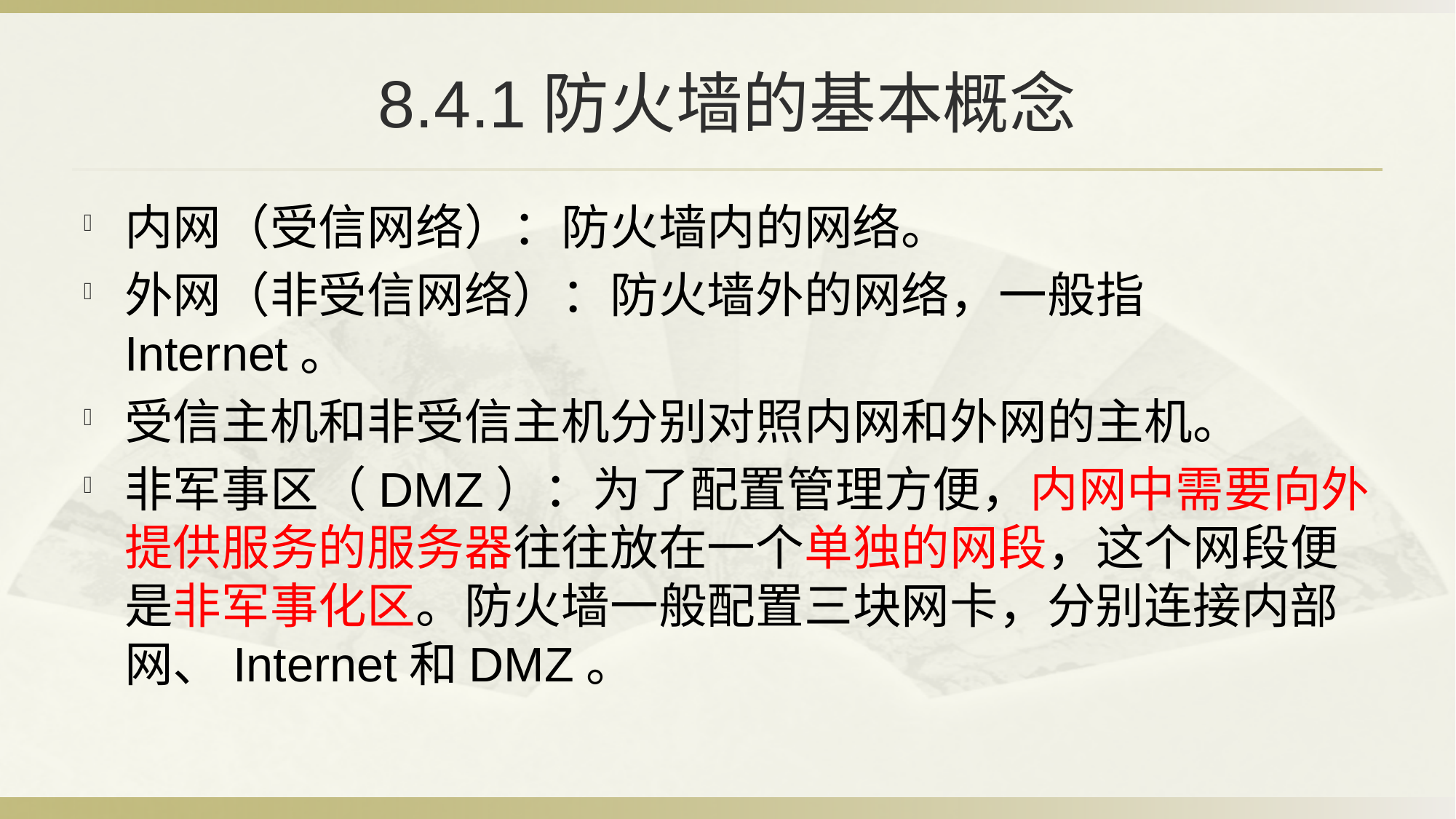

# 8.4.1防火墙的基本概念
内网（受信网络）：防火墙内的网络。
外网（非受信网络）：防火墙外的网络，一般指Internet。
受信主机和非受信主机分别对照内网和外网的主机。
非军事区（DMZ）：为了配置管理方便，内网中需要向外提供服务的服务器往往放在一个单独的网段，这个网段便是非军事化区。防火墙一般配置三块网卡，分别连接内部网、Internet和DMZ。